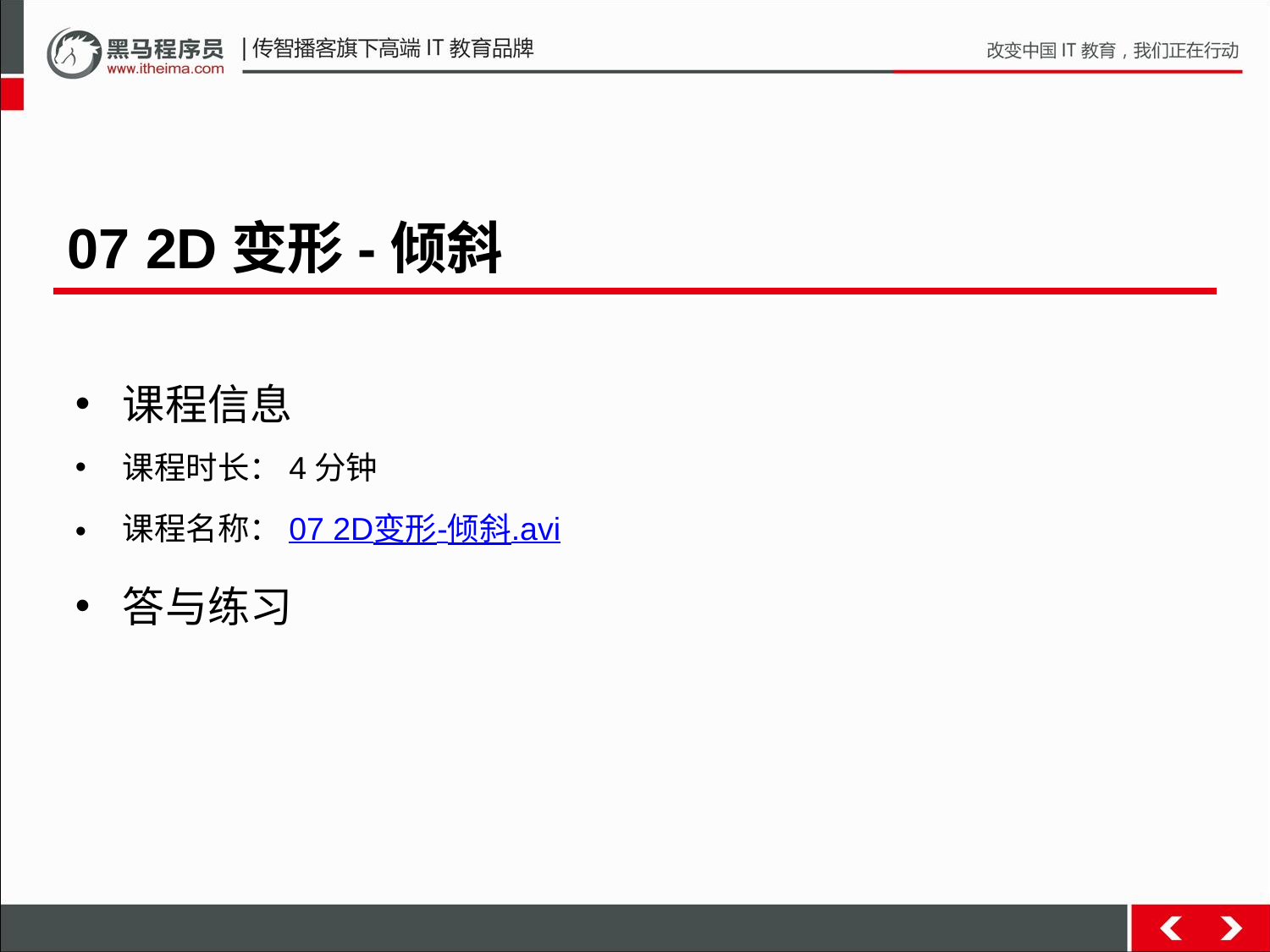

07 2D变形-倾斜
课程信息
课程时长：4分钟
课程名称：07 2D变形-倾斜.avi
答与练习